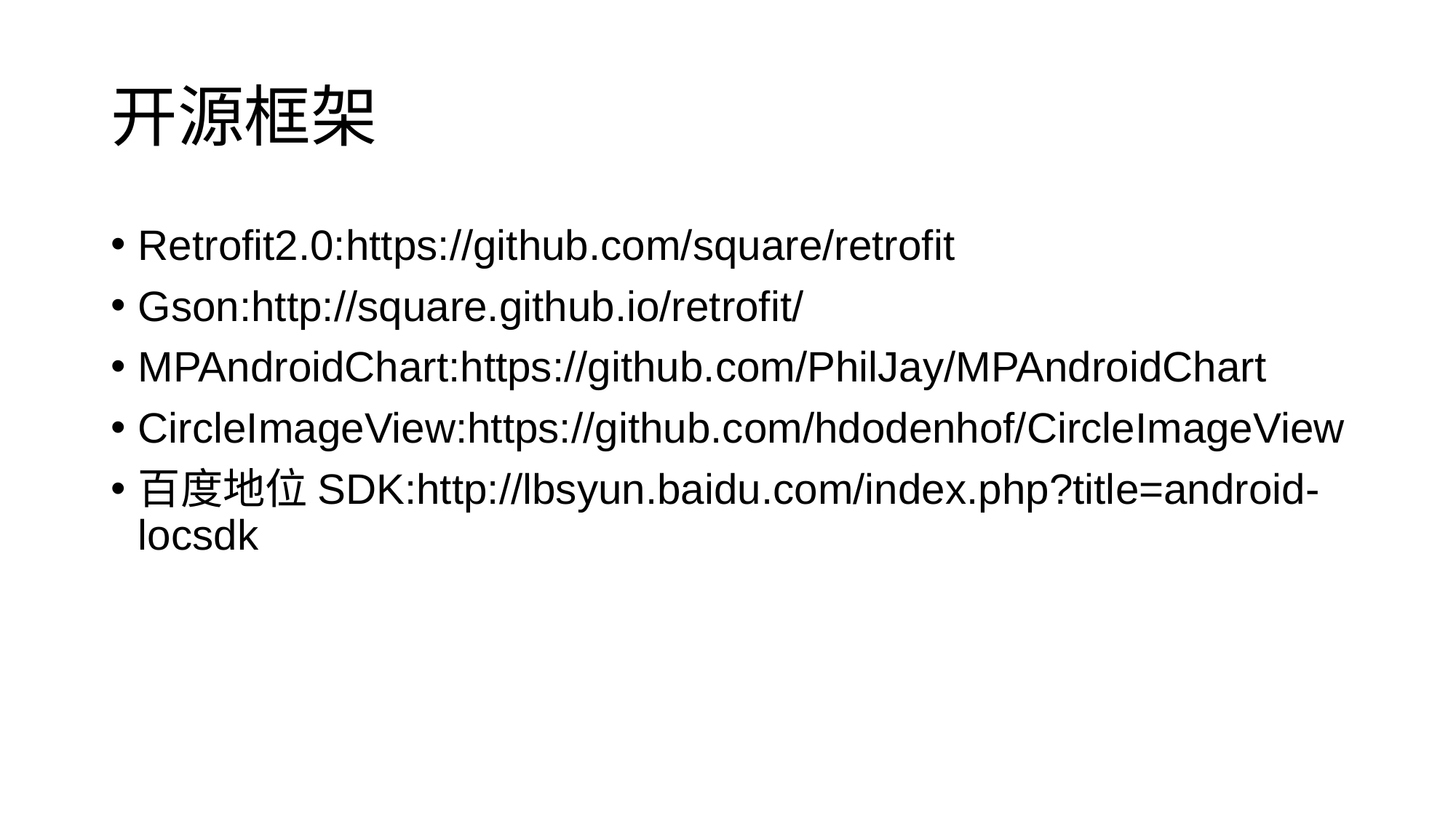

# 开源框架
Retrofit2.0:https://github.com/square/retrofit
Gson:http://square.github.io/retrofit/
MPAndroidChart:https://github.com/PhilJay/MPAndroidChart
CircleImageView:https://github.com/hdodenhof/CircleImageView
百度地位SDK:http://lbsyun.baidu.com/index.php?title=android-locsdk